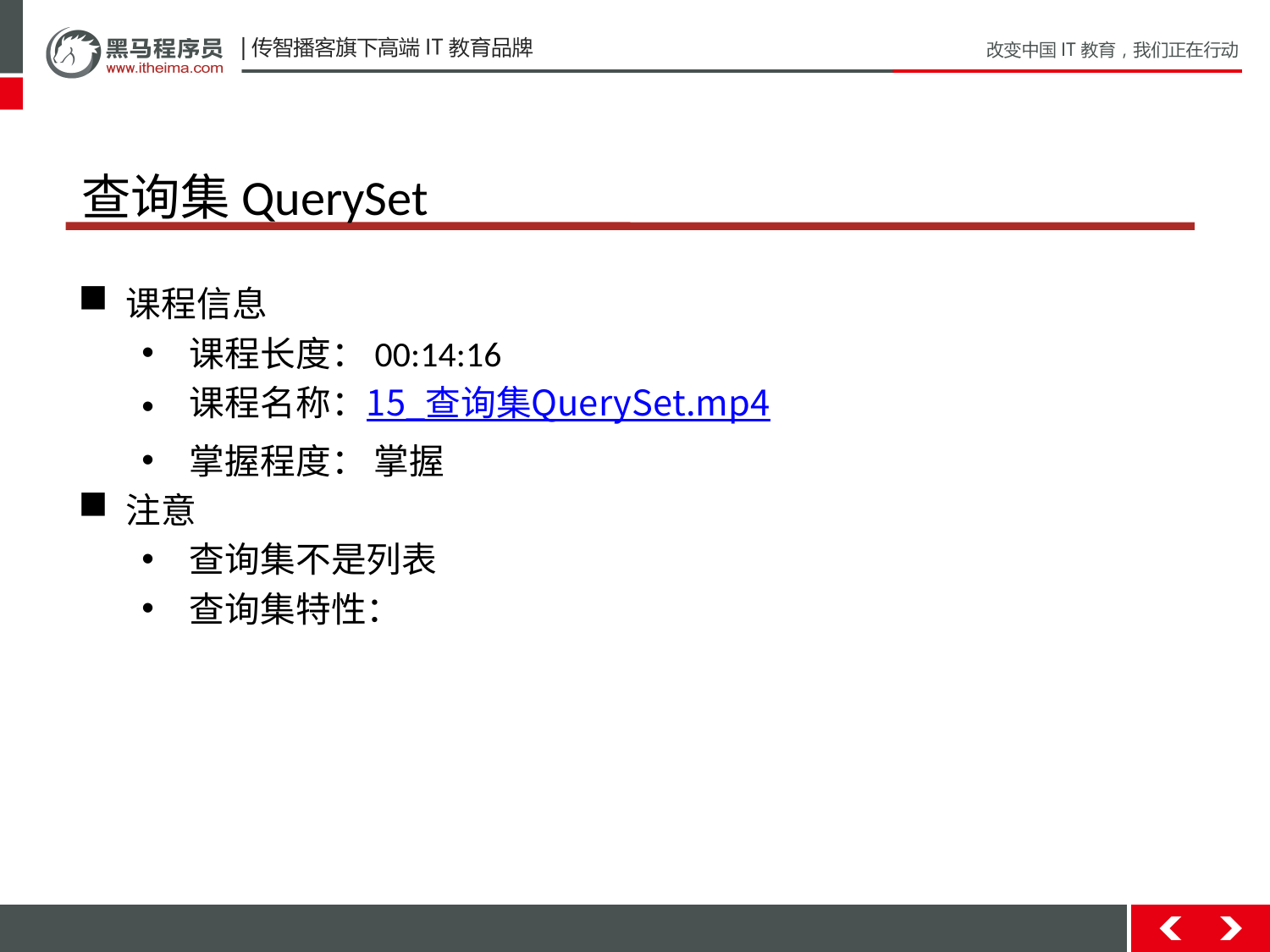

# 查询集QuerySet

课程信息
课程长度：00:14:16
课程名称：15_查询集QuerySet.mp4
掌握程度： 掌握
注意
查询集不是列表
查询集特性：